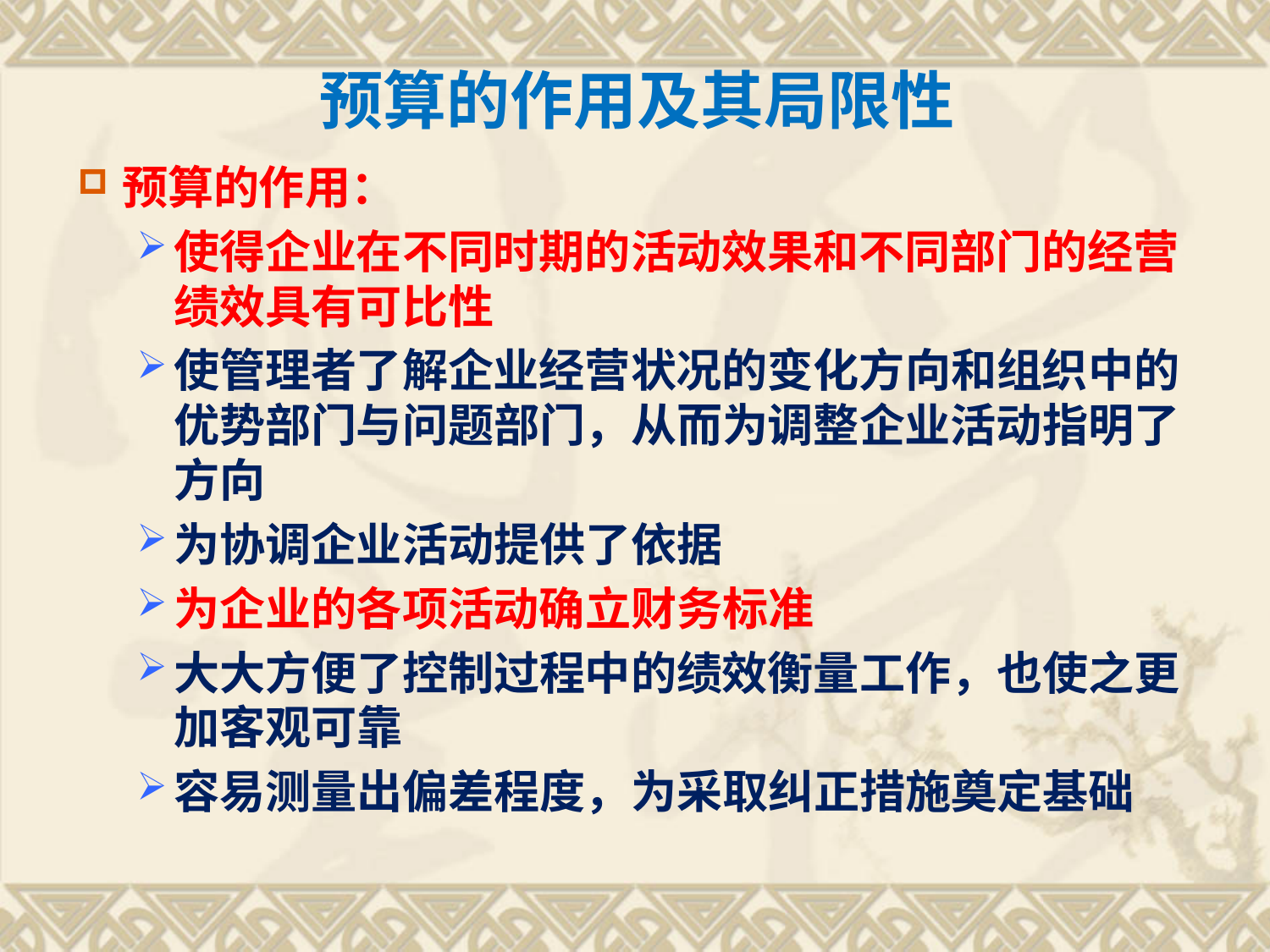

预算的作用及其局限性
预算的作用：
使得企业在不同时期的活动效果和不同部门的经营绩效具有可比性
使管理者了解企业经营状况的变化方向和组织中的优势部门与问题部门，从而为调整企业活动指明了方向
为协调企业活动提供了依据
为企业的各项活动确立财务标准
大大方便了控制过程中的绩效衡量工作，也使之更加客观可靠
容易测量出偏差程度，为采取纠正措施奠定基础